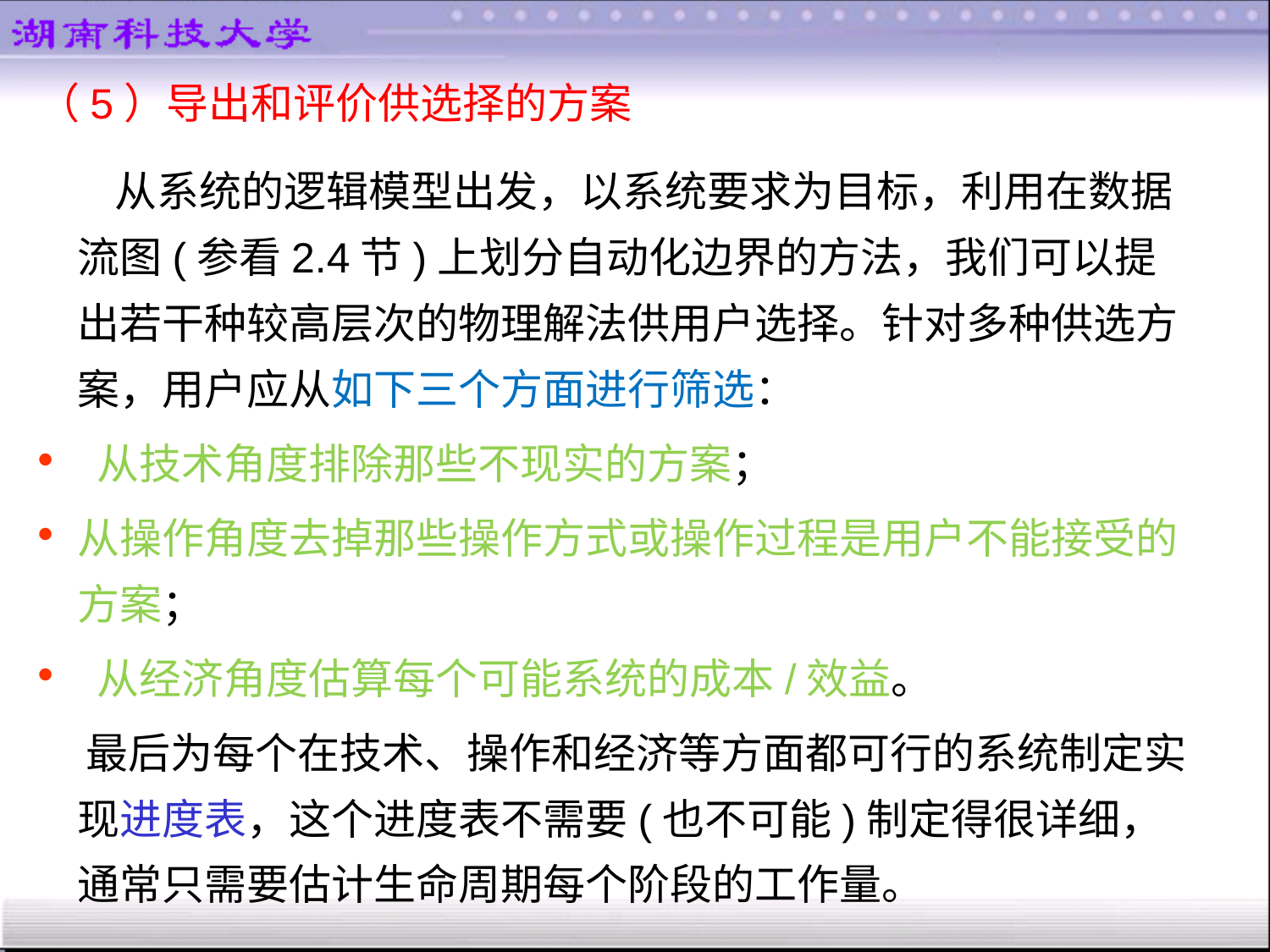

（5）导出和评价供选择的方案
       从系统的逻辑模型出发，以系统要求为目标，利用在数据流图(参看2.4节)上划分自动化边界的方法，我们可以提出若干种较高层次的物理解法供用户选择。针对多种供选方案，用户应从如下三个方面进行筛选：
 从技术角度排除那些不现实的方案；
从操作角度去掉那些操作方式或操作过程是用户不能接受的方案；
 从经济角度估算每个可能系统的成本/效益。
    最后为每个在技术、操作和经济等方面都可行的系统制定实现进度表，这个进度表不需要(也不可能)制定得很详细，通常只需要估计生命周期每个阶段的工作量。